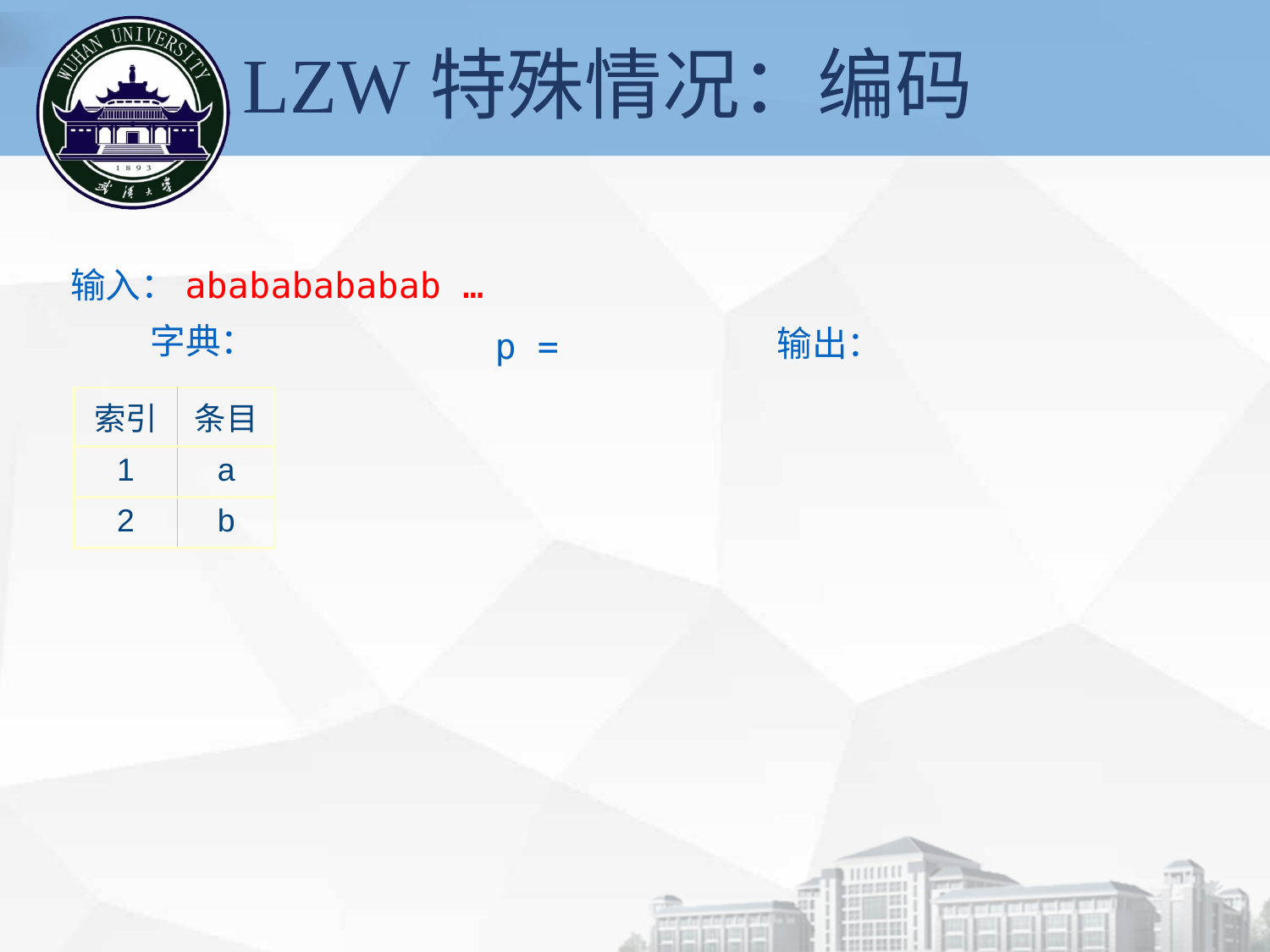

# LZW特殊情况：编码
输入：abababababab …
字典：
输出：

p =
| 索引 | 条目 |
| --- | --- |
| 1 | a |
| 2 | b |